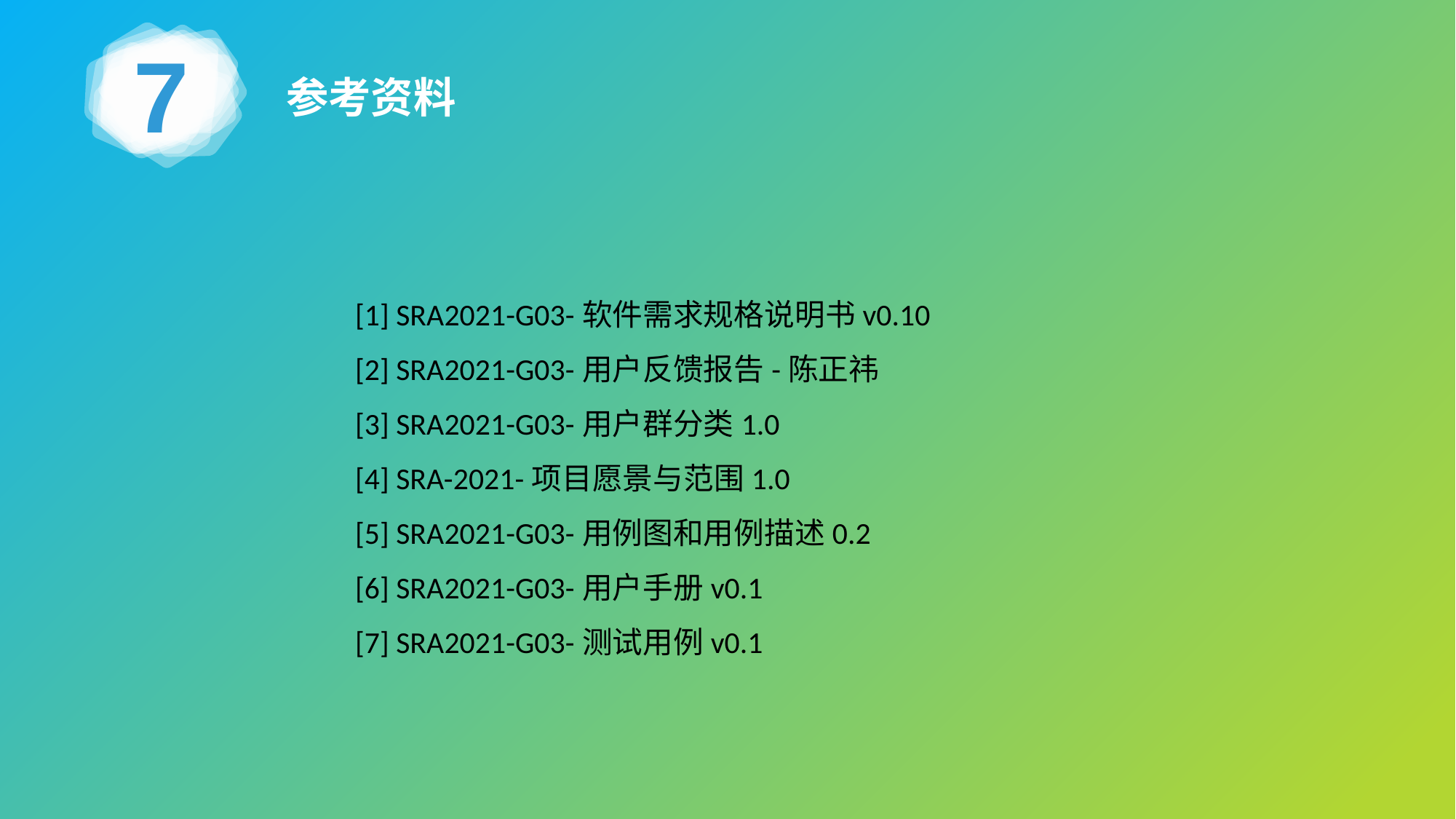

7

参考资料
[1] SRA2021-G03-软件需求规格说明书v0.10
[2] SRA2021-G03-用户反馈报告-陈正祎
[3] SRA2021-G03-用户群分类1.0
[4] SRA-2021-项目愿景与范围1.0
[5] SRA2021-G03-用例图和用例描述0.2
[6] SRA2021-G03-用户手册v0.1
[7] SRA2021-G03-测试用例v0.1